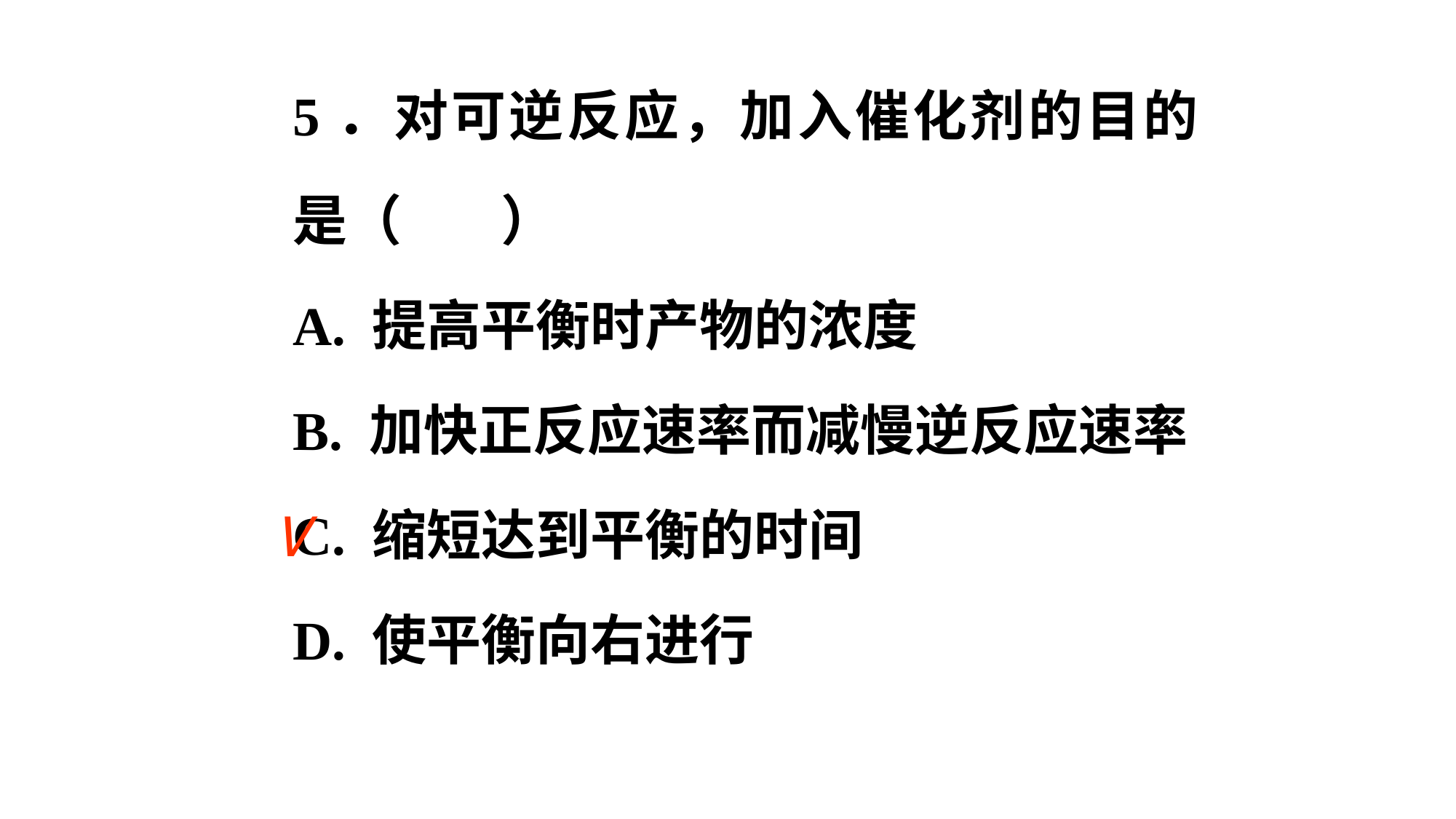

5．对可逆反应，加入催化剂的目的是（        ）
A. 提高平衡时产物的浓度
B. 加快正反应速率而减慢逆反应速率
C. 缩短达到平衡的时间
D. 使平衡向右进行
V
44